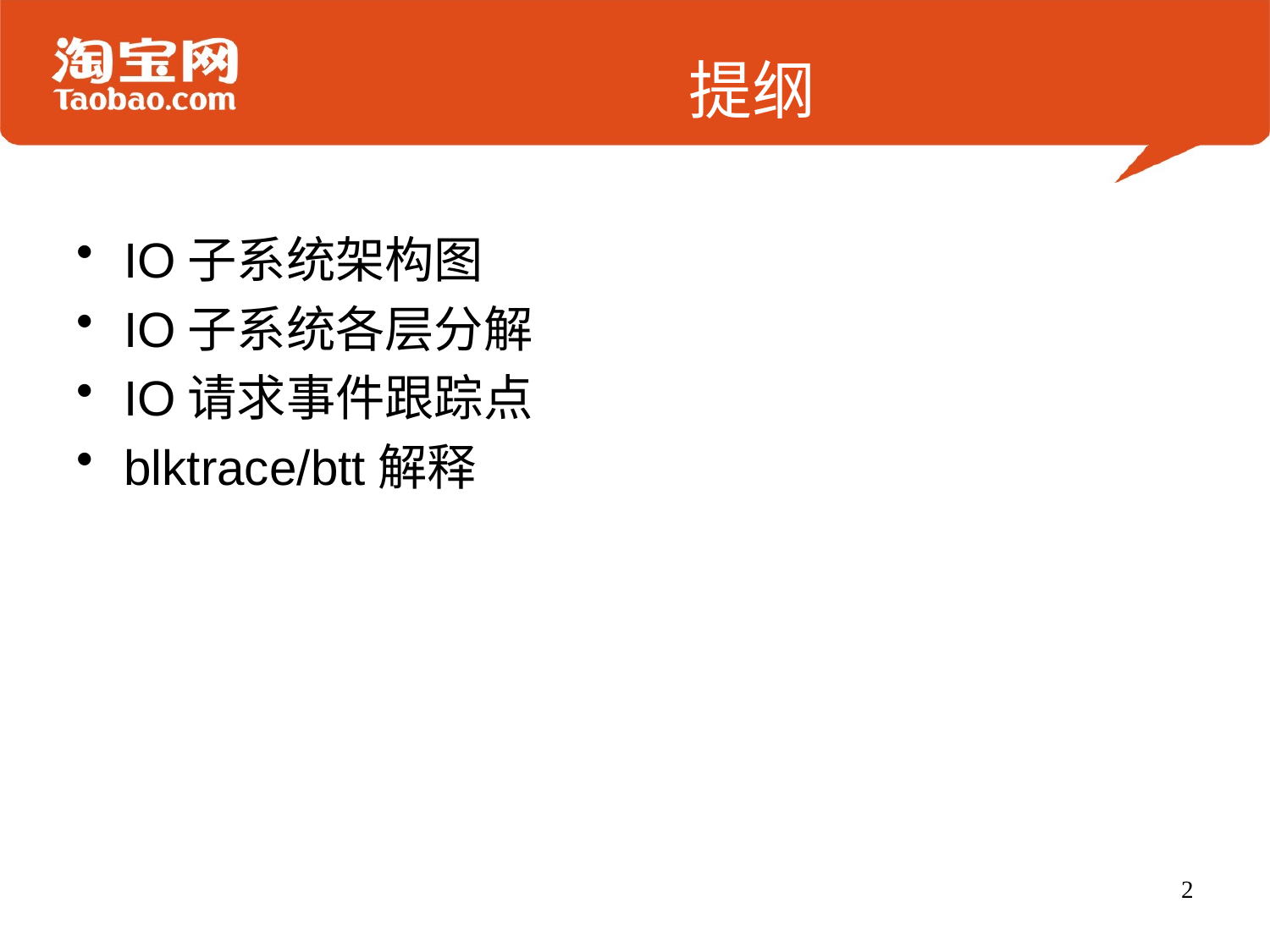

# 提纲
IO子系统架构图
IO子系统各层分解
IO请求事件跟踪点
blktrace/btt解释

2